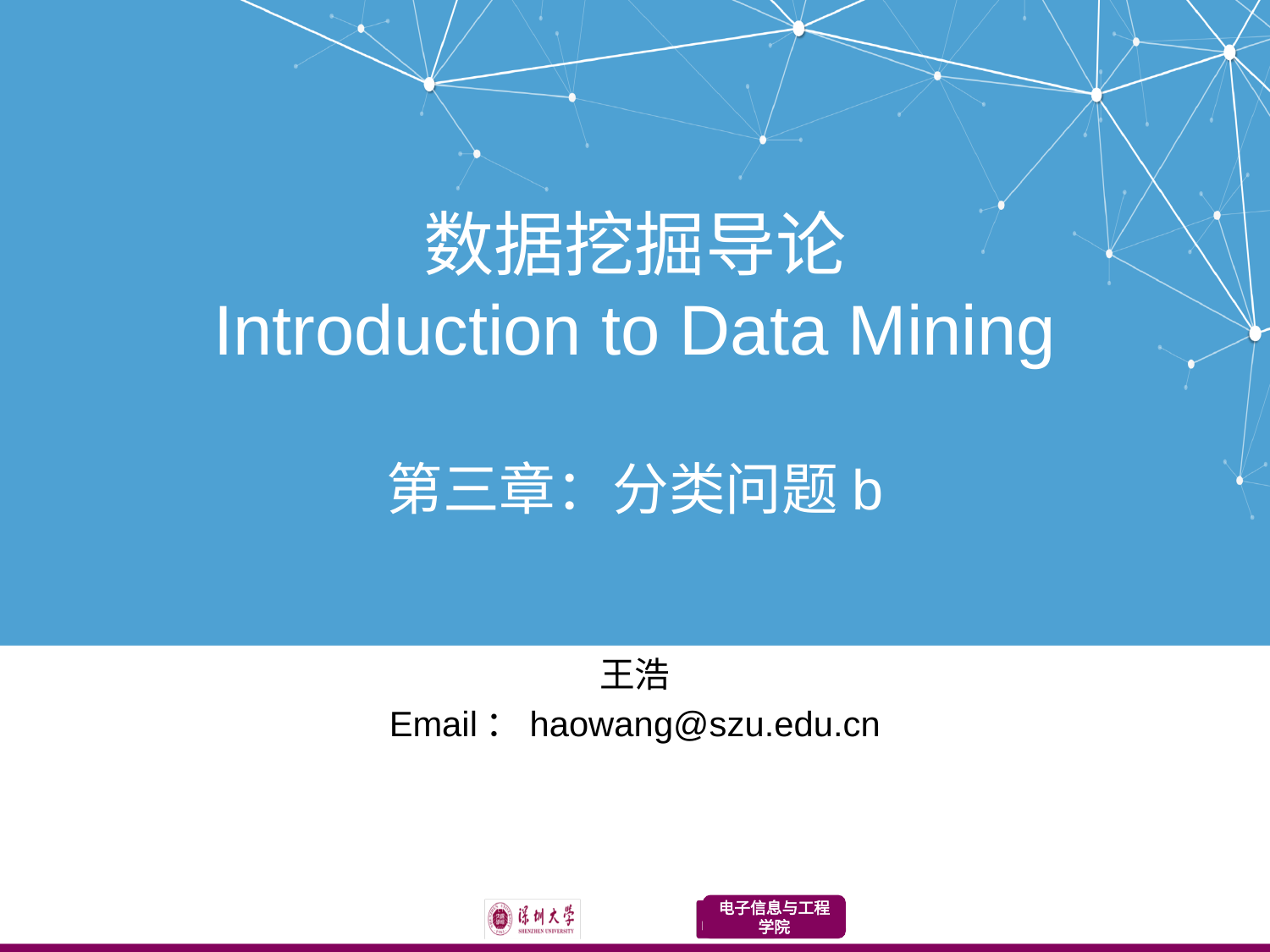

# 数据挖掘导论 Introduction to Data Mining 第三章：分类问题b
王浩
Email：haowang@szu.edu.cn
电子信息与工程学院